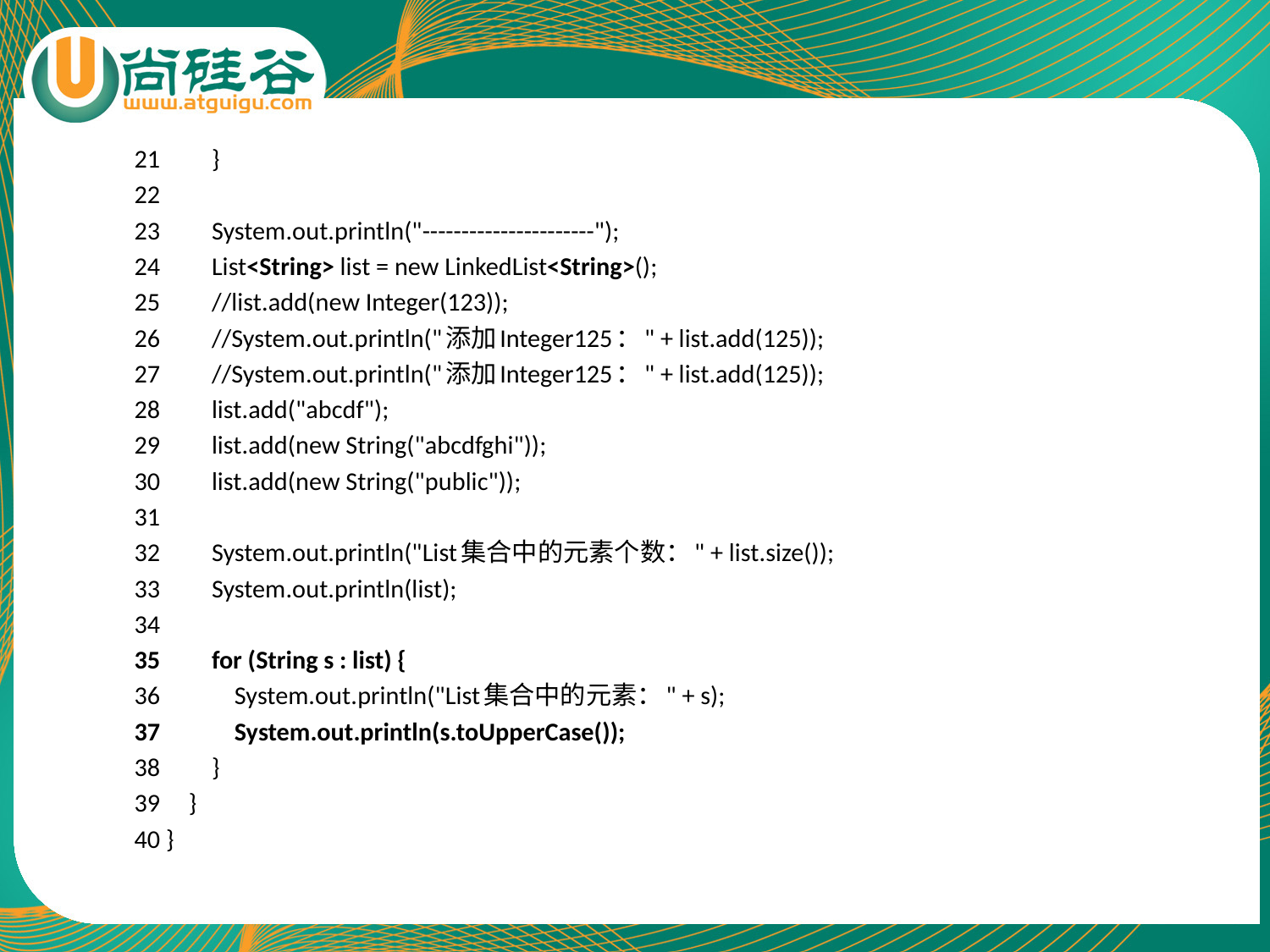

21         }
22
23         System.out.println("----------------------");
24         List<String> list = new LinkedList<String>();
25         //list.add(new Integer(123));
26         //System.out.println("添加Integer125：" + list.add(125));
27         //System.out.println("添加Integer125：" + list.add(125));
28         list.add("abcdf");
29         list.add(new String("abcdfghi"));
30         list.add(new String("public"));
31
32         System.out.println("List集合中的元素个数：" + list.size());
33         System.out.println(list);
34
35         for (String s : list) {
36             System.out.println("List集合中的元素：" + s);
37             System.out.println(s.toUpperCase());
38         }
39     }
40 }